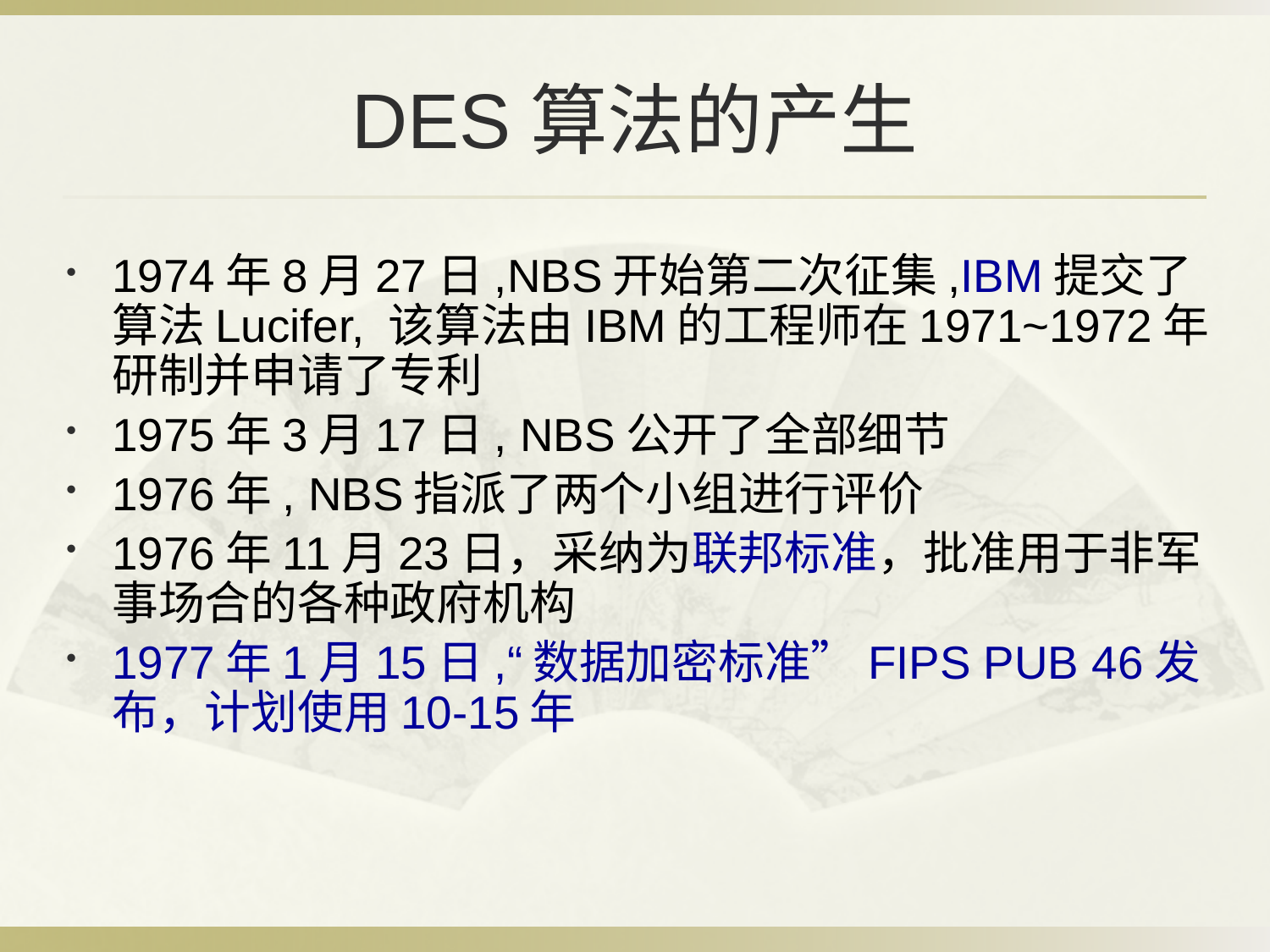

# DES算法的产生
1974年8月27日,NBS开始第二次征集,IBM提交了算法Lucifer, 该算法由IBM的工程师在1971~1972年研制并申请了专利
1975年3月17日, NBS公开了全部细节
1976年, NBS指派了两个小组进行评价
1976年11月23日，采纳为联邦标准，批准用于非军事场合的各种政府机构
1977年1月15日,“数据加密标准”FIPS PUB 46发布，计划使用10-15年